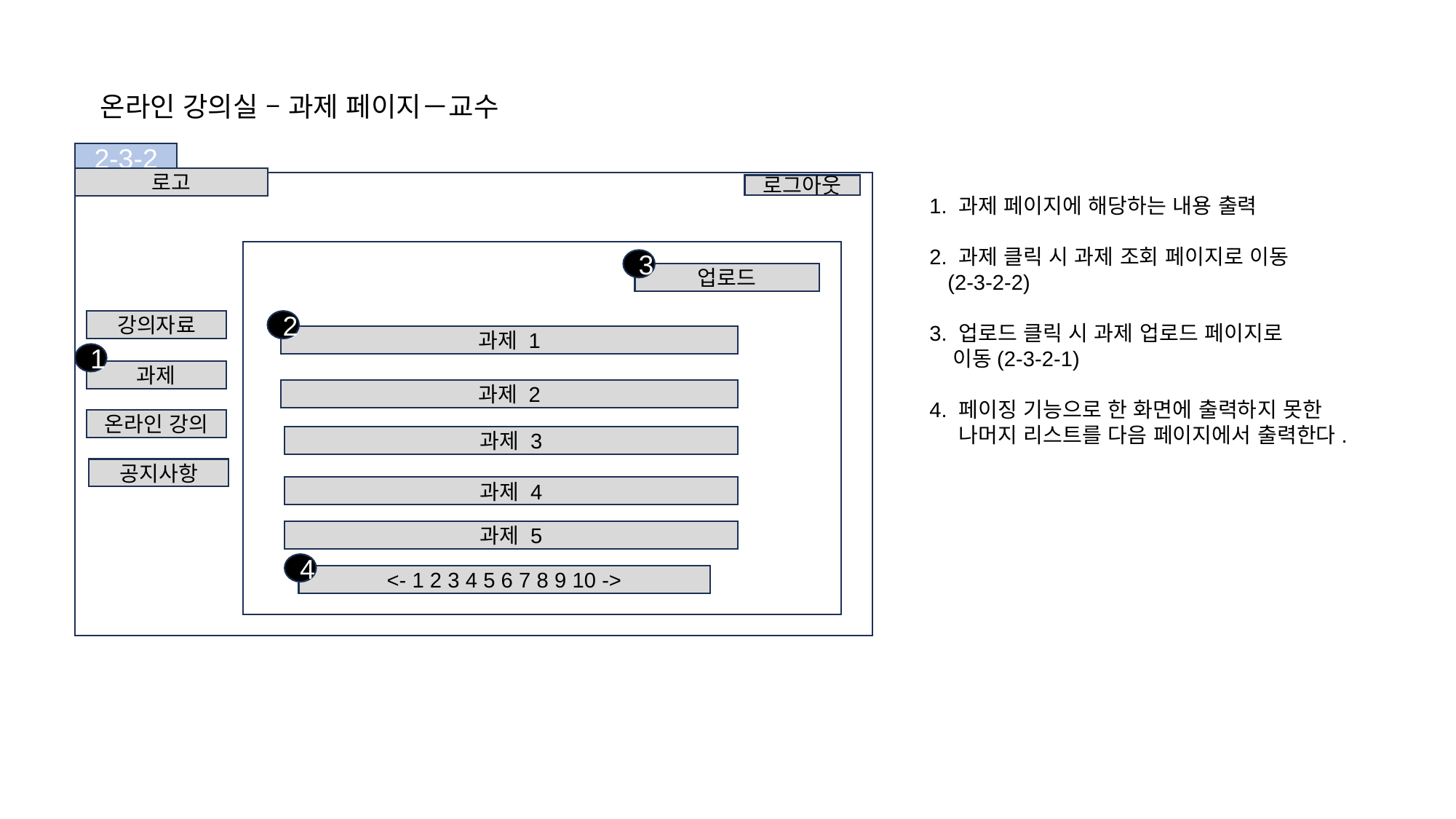

온라인 강의실 – 과제 페이지－교수
2-3-2
로고

로그아웃
1. 과제 페이지에 해당하는 내용 출력

2. 과제 클릭 시 과제 조회 페이지로 이동
   (2-3-2-2)

3. 업로드 클릭 시 과제 업로드 페이지로
   이동(2-3-2-1)

4. 페이징 기능으로 한 화면에 출력하지 못한
    나머지 리스트를 다음 페이지에서 출력한다.

3
업로드
강의자료
2
과제 1
1
과제
과제 2
온라인 강의
과제 3
공지사항
과제 4
과제 5
4
<- 1 2 3 4 5 6 7 8 9 10 ->